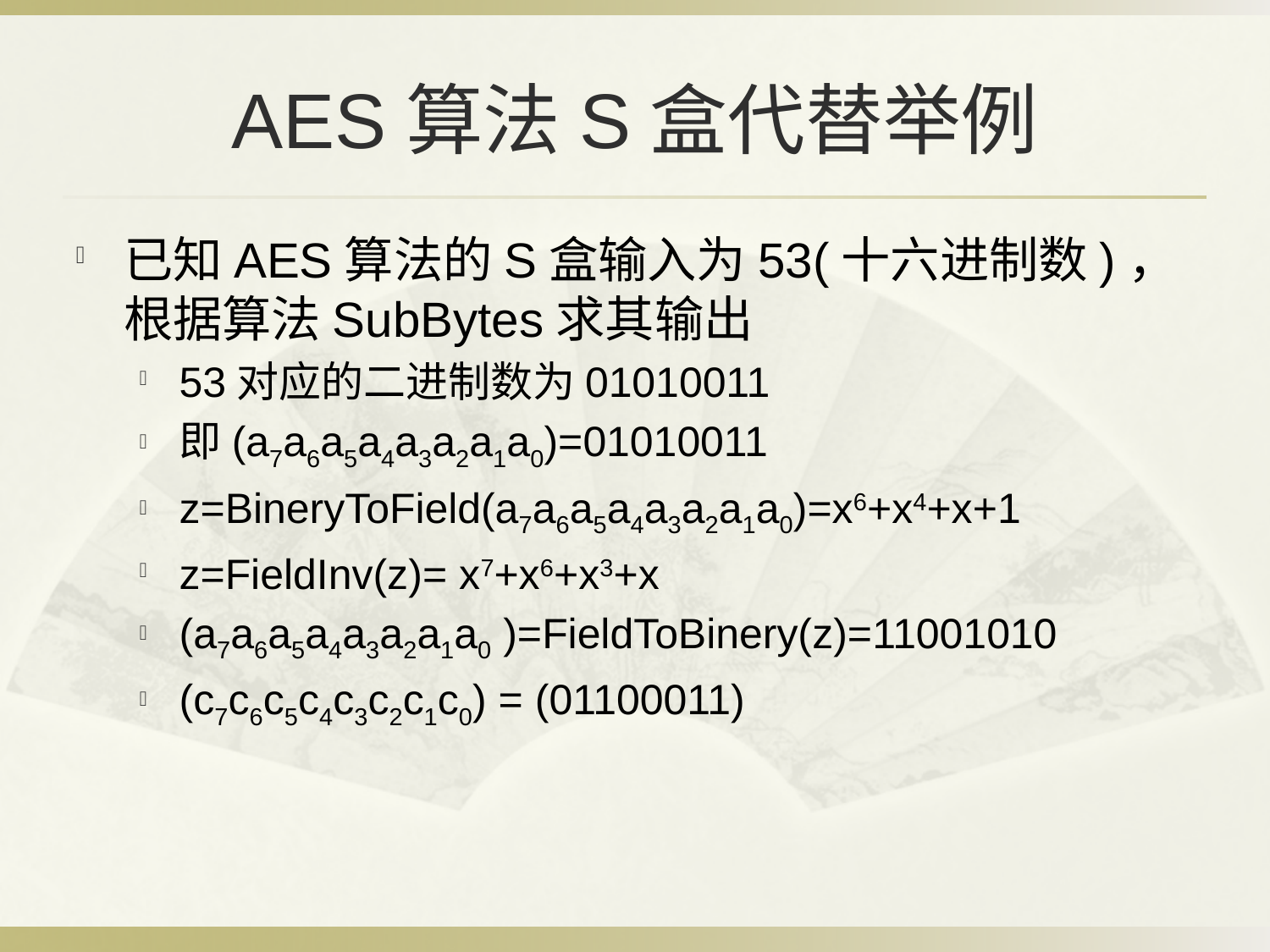

# AES算法S盒代替举例
已知AES算法的S盒输入为53(十六进制数)，根据算法SubBytes求其输出
53对应的二进制数为01010011
即(a7a6a5a4a3a2a1a0)=01010011
z=BineryToField(a7a6a5a4a3a2a1a0)=x6+x4+x+1
z=FieldInv(z)= x7+x6+x3+x
(a7a6a5a4a3a2a1a0 )=FieldToBinery(z)=11001010
(c7c6c5c4c3c2c1c0) = (01100011)